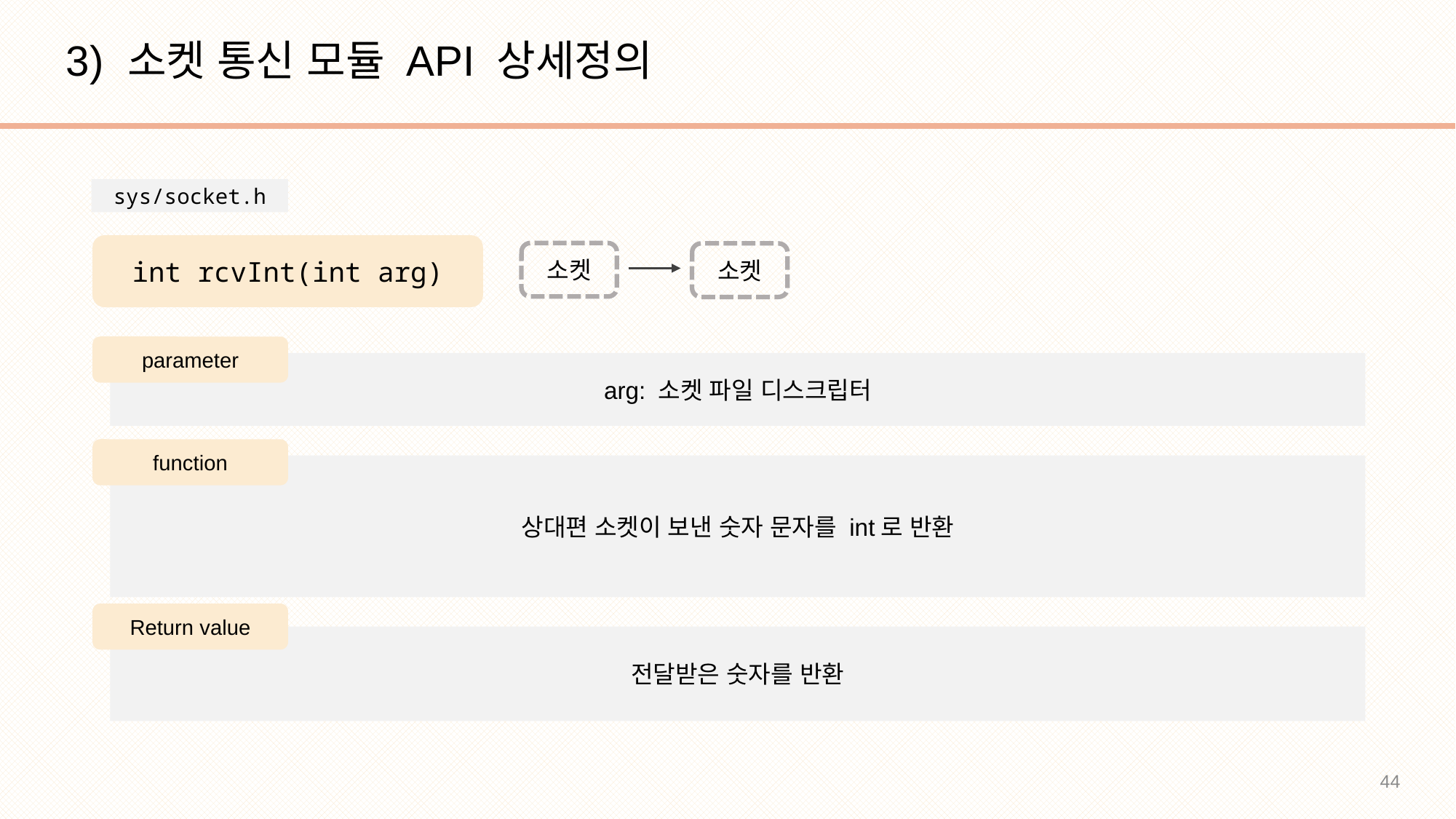

소켓 통신 모듈 API 상세정의
sys/socket.h
int rcvInt(int arg)
소켓
소켓
parameter
arg: 소켓 파일 디스크립터
function
상대편 소켓이 보낸 숫자 문자를 int로 반환
Return value
전달받은 숫자를 반환
44